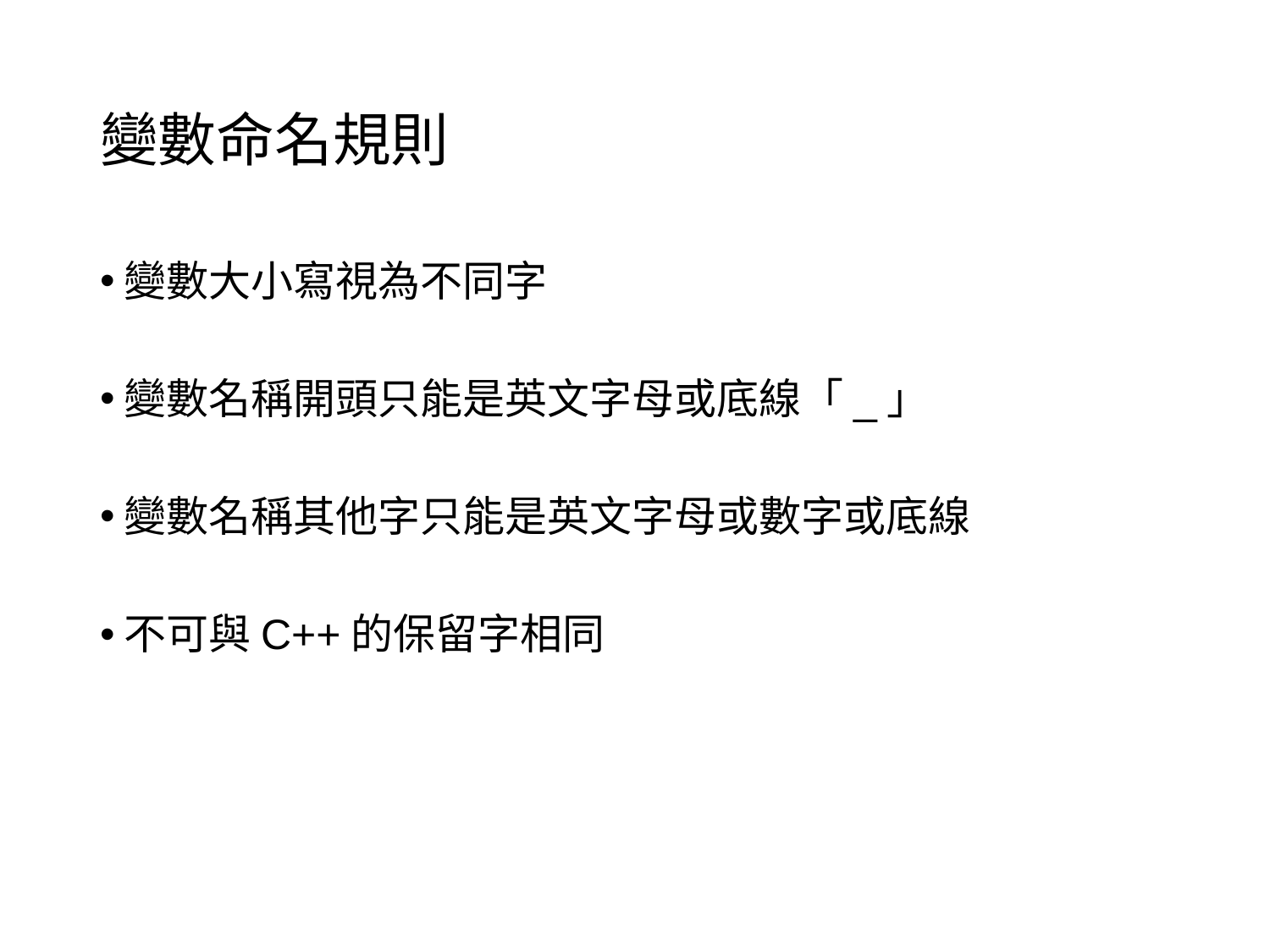

# 變數命名規則
變數大小寫視為不同字

變數名稱開頭只能是英文字母或底線「_」

變數名稱其他字只能是英文字母或數字或底線

不可與C++的保留字相同